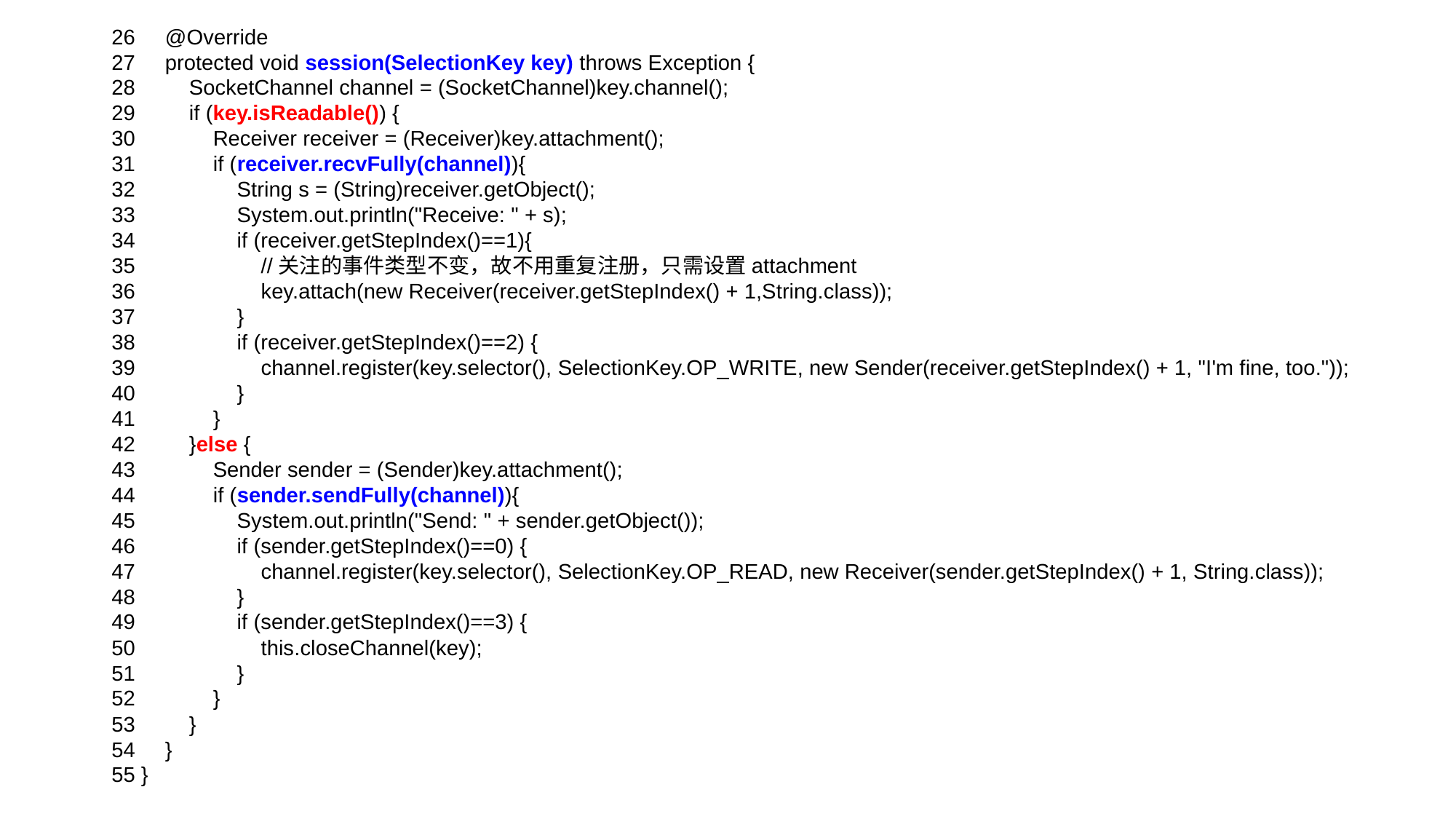

26     @Override
27     protected void session(SelectionKey key) throws Exception {
28         SocketChannel channel = (SocketChannel)key.channel();
29         if (key.isReadable()) {
30             Receiver receiver = (Receiver)key.attachment();
31             if (receiver.recvFully(channel)){
32                 String s = (String)receiver.getObject();
33                 System.out.println("Receive: " + s);
34                 if (receiver.getStepIndex()==1){
35                     //关注的事件类型不变，故不用重复注册，只需设置attachment
36                     key.attach(new Receiver(receiver.getStepIndex() + 1,String.class));
37                 }
38                 if (receiver.getStepIndex()==2) {
39                     channel.register(key.selector(), SelectionKey.OP_WRITE, new Sender(receiver.getStepIndex() + 1, "I'm fine, too."));
40                 }
41             }
42         }else {
43             Sender sender = (Sender)key.attachment();
44             if (sender.sendFully(channel)){
45                 System.out.println("Send: " + sender.getObject());
46                 if (sender.getStepIndex()==0) {
47                     channel.register(key.selector(), SelectionKey.OP_READ, new Receiver(sender.getStepIndex() + 1, String.class));
48                 }
49                 if (sender.getStepIndex()==3) {
50                     this.closeChannel(key);
51                 }
52             }
53         }
54     }
55 }